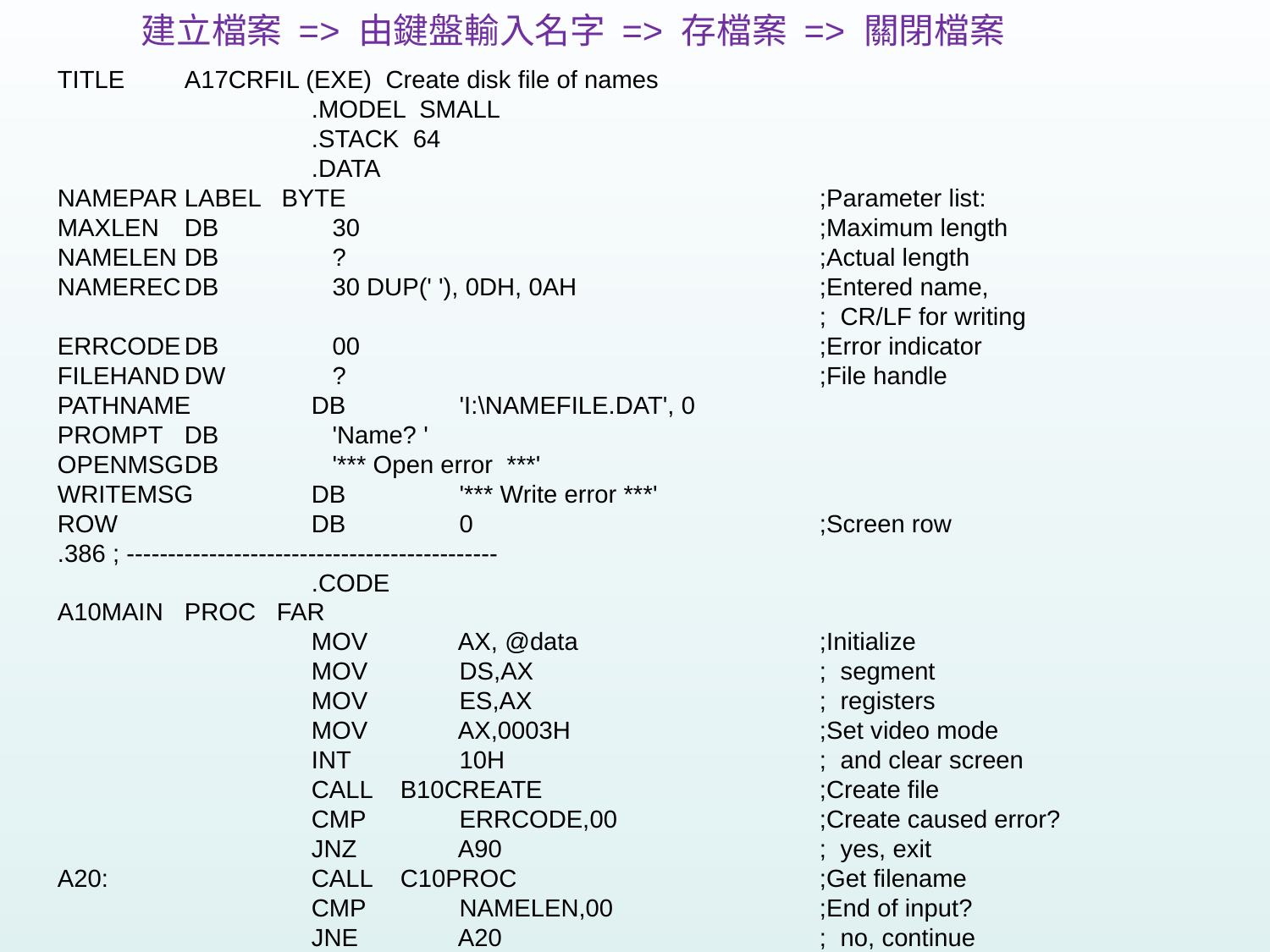

建立檔案 => 由鍵盤輸入名字 => 存檔案 => 關閉檔案
TITLE	A17CRFIL (EXE)  Create disk file of names
		.MODEL  SMALL
		.STACK  64
		.DATA
NAMEPAR	LABEL   BYTE				;Parameter list:
MAXLEN	DB	   30				;Maximum length
NAMELEN	DB	   ?				;Actual length
NAMEREC	DB	   30 DUP(' '), 0DH, 0AH		;Entered name,
						;  CR/LF for writing
ERRCODE	DB	   00				;Error indicator
FILEHAND	DW	   ?				;File handle
PATHNAME	DB	   'I:\NAMEFILE.DAT', 0
PROMPT	DB	   'Name? '
OPENMSG	DB	   '*** Open error  ***'
WRITEMSG	DB	   '*** Write error ***'
ROW		DB	   0			;Screen row
.386 ; ---------------------------------------------
		.CODE
A10MAIN	PROC   FAR
		MOV	   AX, @data		;Initialize
		MOV	   DS,AX			;  segment
		MOV	   ES,AX			;  registers
		MOV	   AX,0003H		;Set video mode
		INT	   10H			;  and clear screen
		CALL    B10CREATE			;Create file
		CMP	   ERRCODE,00		;Create caused error?
		JNZ	   A90			;  yes, exit
A20:		CALL    C10PROC			;Get filename
		CMP	   NAMELEN,00		;End of input?
		JNE	   A20			;  no, continue
		CALL    E10CLOSE			;  yes, close,
A90:		MOV	   AX,4C00H		;End processing
		INT	   21H
A10MAIN	ENDP
;			   Create disk file, test if valid:
;			   -------------------------------
B10CREATE	PROC    NEAR			;Uses AX, BP, CX, DX
		MOV	   AH,3CH			;Request create
		MOV	   CX,00			;Normal file
		LEA	   DX,PATHNAME
		INT	   21H
		JC	   B20			;Error?
		MOV	   FILEHAND,AX		;  no, save handle
		JMP	   B90
B20:		LEA	   BP,OPENMSG		;  yes, error,
		MOV	   CX,19			;  length of message
		CALL    F10DISPLY
		MOV	   ERRCODE,01		;Set error code
B90:		RET
B10CREATE	ENDP
;			   Accept name from keyboard:
;			   -------------------------
C10PROC	PROC    NEAR				;Uses AX, BP, CX, DI, DX
		MOV	   CX,06			;Length of prompt
		LEA	   BP,PROMPT		;Display prompt
		CALL    F10DISPLY
		MOV	   AH,0AH			;Request input
		LEA	   DX,NAMEPAR		;Accept name
		INT	   21H
		CMP	   NAMELEN,00		;Is there a name?
		JE	   C90			;  no, exit
		MOV	   AL,20H			;Blank for storing
		MOVZX   CX,NAMELEN			;Length
		LEA	   DI,NAMEREC
		ADD	   DI,CX			;Address + length
		NEG	   CX			;Calculate
		MOVZX   DX,MAXLEN			;  remaining
		ADD	   CX,DX			;  length
		REP STOSB				;Set to blank
		CALL	   D10WRITE 		;Write disk record
C90:		RET
C10PROC	ENDP
;			   Write disk record, test if valid:
;			   --------------------------------
D10WRITE	PROC	   NEAR				;Uses AH, BP, BX, CX, DX
		MOV	   AH,40H			;Request write record
		MOV	   BX,FILEHAND
		MOVZX   CX,MAXLEN			;30 for name plus
		ADD	   CX,2			;  2 for CR/LF
		LEA	   DX,NAMEREC
		INT	   21H
		JNC	   D20			;Valid write?
		LEA	   BP,WRITEMSG		;  error message,
		MOV	   CX,19			;  length
		CALL    F10DISPLY			;  call error routine
		MOV	   ERRCODE,01		;Set error code
		MOV	   NAMELEN,00
D20:		RET
D10WRITE	ENDP
;			   Close disk file:
;			   ---------------
E10CLOSE	PROC    NEAR			;Uses AH, BX
		MOV	   NAMEREC,1AH		;Set EOF mark
		CALL    D10WRITE			;  at end of file
		MOV	   AH,3EH			;Request close
		MOV	   BX,FILEHAND		;  disk file
		INT	   21H
		RET
E10CLOSE	ENDP
;			   Display data on screen:
;			   ----------------------
F10DISPLY	PROC    NEAR			;Uses AX, BX, DX
		MOV	   AX,1301H		;BP and CX set on entry
		MOV	   BX,0016H		;Page: attribute
		MOV	   DH,ROW			;Row
		MOV	   DL,00			;  and column
		INT	   10H
		INC	   ROW			;Next row
		RET
F10DISPLY	ENDP
		END	   A10MAIN
ENDP
		END	   A10MAIN